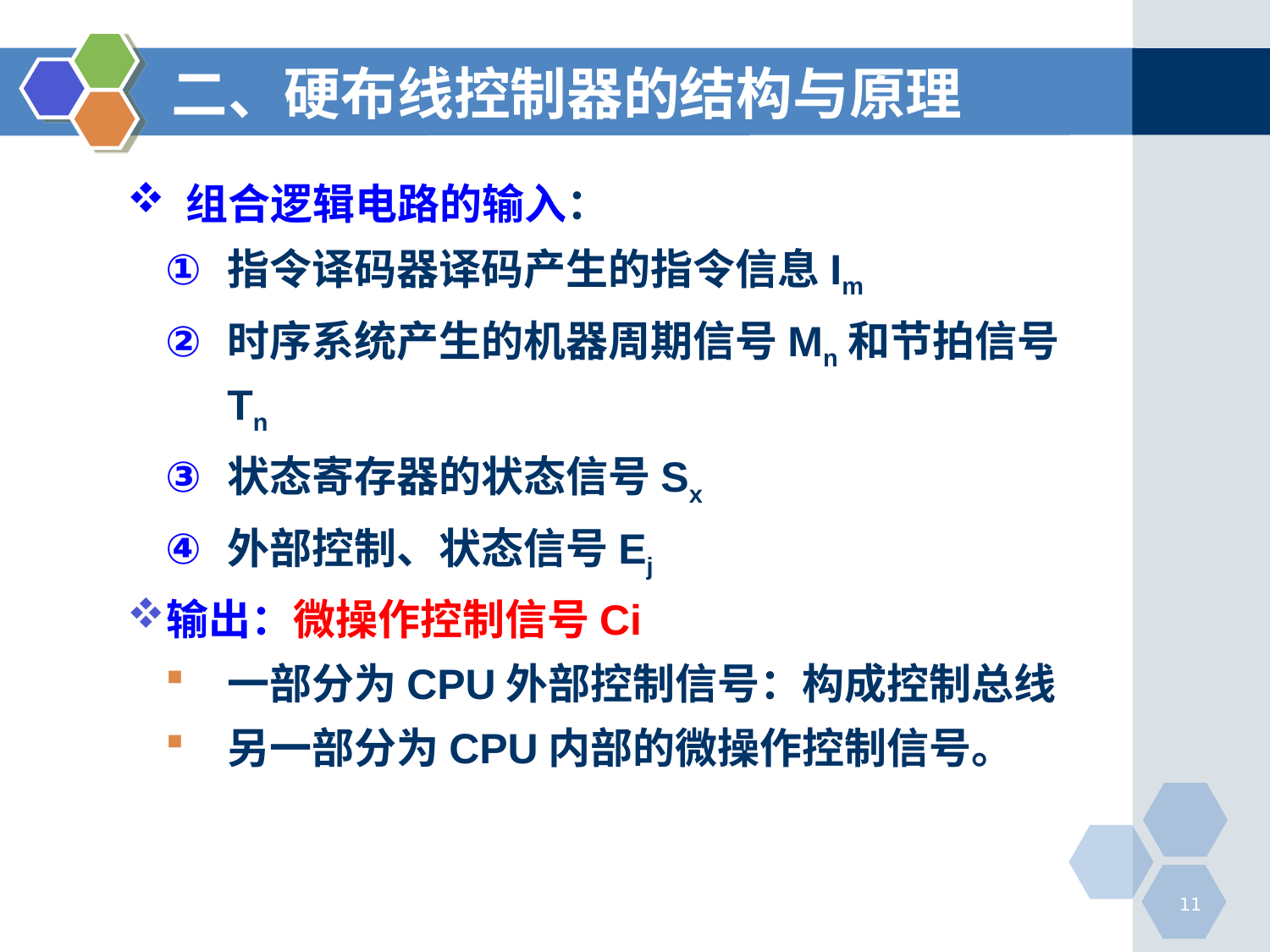

# 二、硬布线控制器的结构与原理
 组合逻辑电路的输入：
指令译码器译码产生的指令信息Im
时序系统产生的机器周期信号Mn和节拍信号Tn
状态寄存器的状态信号Sx
外部控制、状态信号Ej
输出：微操作控制信号Ci
一部分为CPU外部控制信号：构成控制总线
另一部分为CPU内部的微操作控制信号。
11